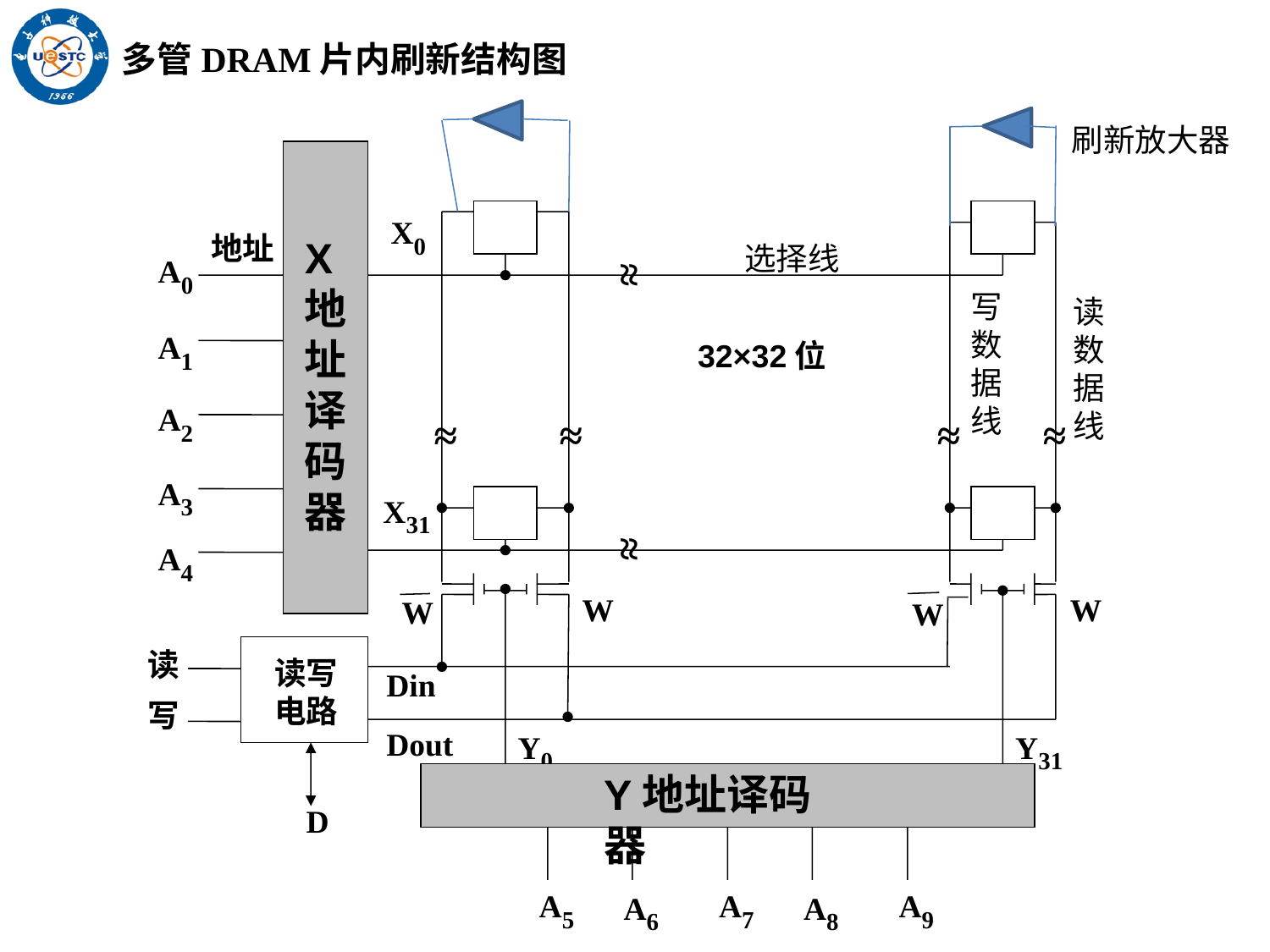

多管DRAM片内刷新结构图

刷新放大器

X0

地址

X地址译码器
A0
≈

A1
32×32位

A2
≈
≈
≈
≈

A3
X31

A4
≈

W

W
W
W

读
读写电路

写
Y0
Y31

Y地址译码器

D

A5
A7
A9
A6
A8
选择线
写数据线
读数据线
Din
Dout